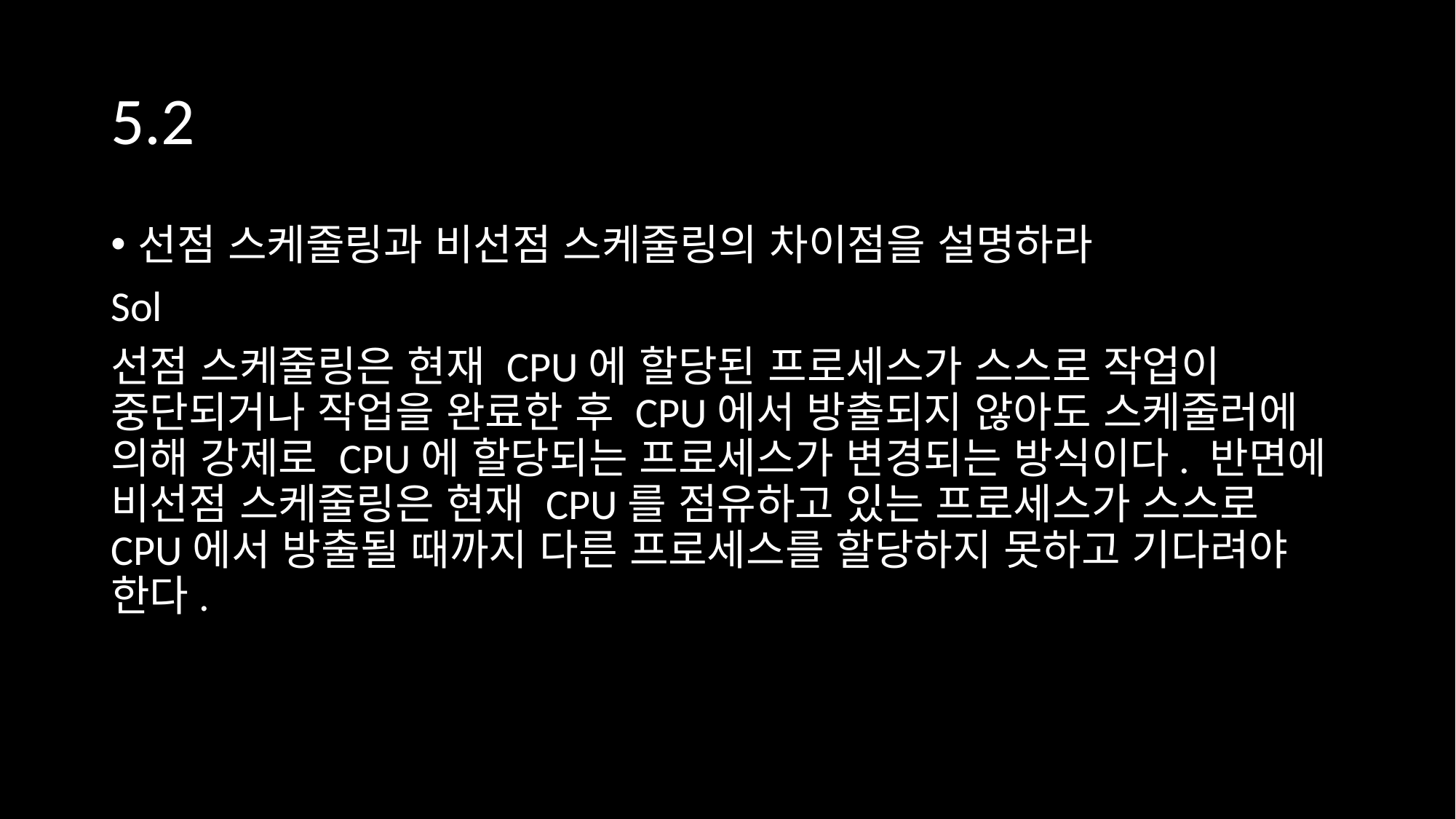

# 5.2
선점 스케줄링과 비선점 스케줄링의 차이점을 설명하라
Sol
선점 스케줄링은 현재 CPU에 할당된 프로세스가 스스로 작업이 중단되거나 작업을 완료한 후 CPU에서 방출되지 않아도 스케줄러에 의해 강제로 CPU에 할당되는 프로세스가 변경되는 방식이다. 반면에 비선점 스케줄링은 현재 CPU를 점유하고 있는 프로세스가 스스로 CPU에서 방출될 때까지 다른 프로세스를 할당하지 못하고 기다려야 한다.